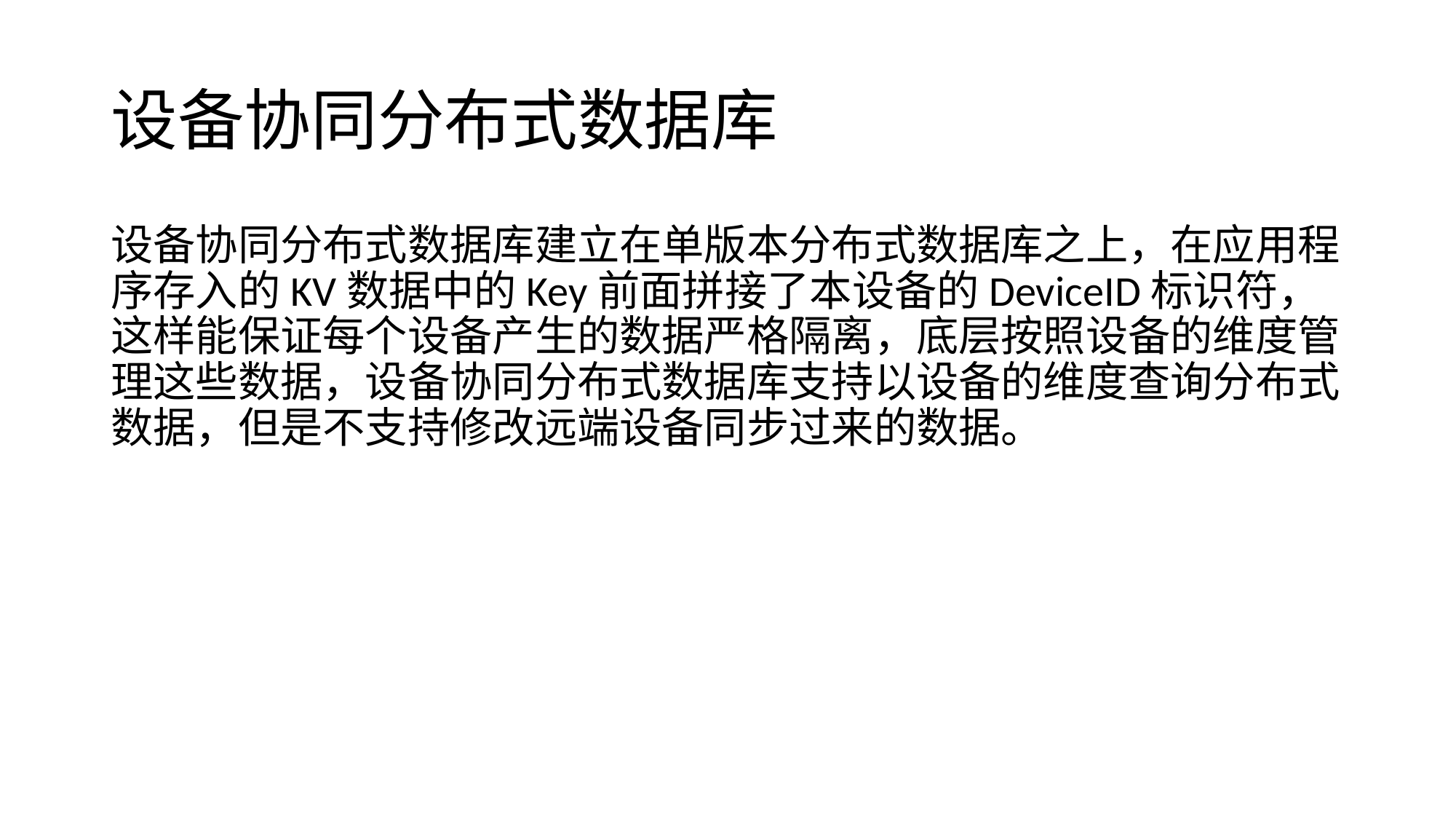

# 设备协同分布式数据库
设备协同分布式数据库建立在单版本分布式数据库之上，在应用程序存入的KV数据中的Key前面拼接了本设备的DeviceID标识符，这样能保证每个设备产生的数据严格隔离，底层按照设备的维度管理这些数据，设备协同分布式数据库支持以设备的维度查询分布式数据，但是不支持修改远端设备同步过来的数据。